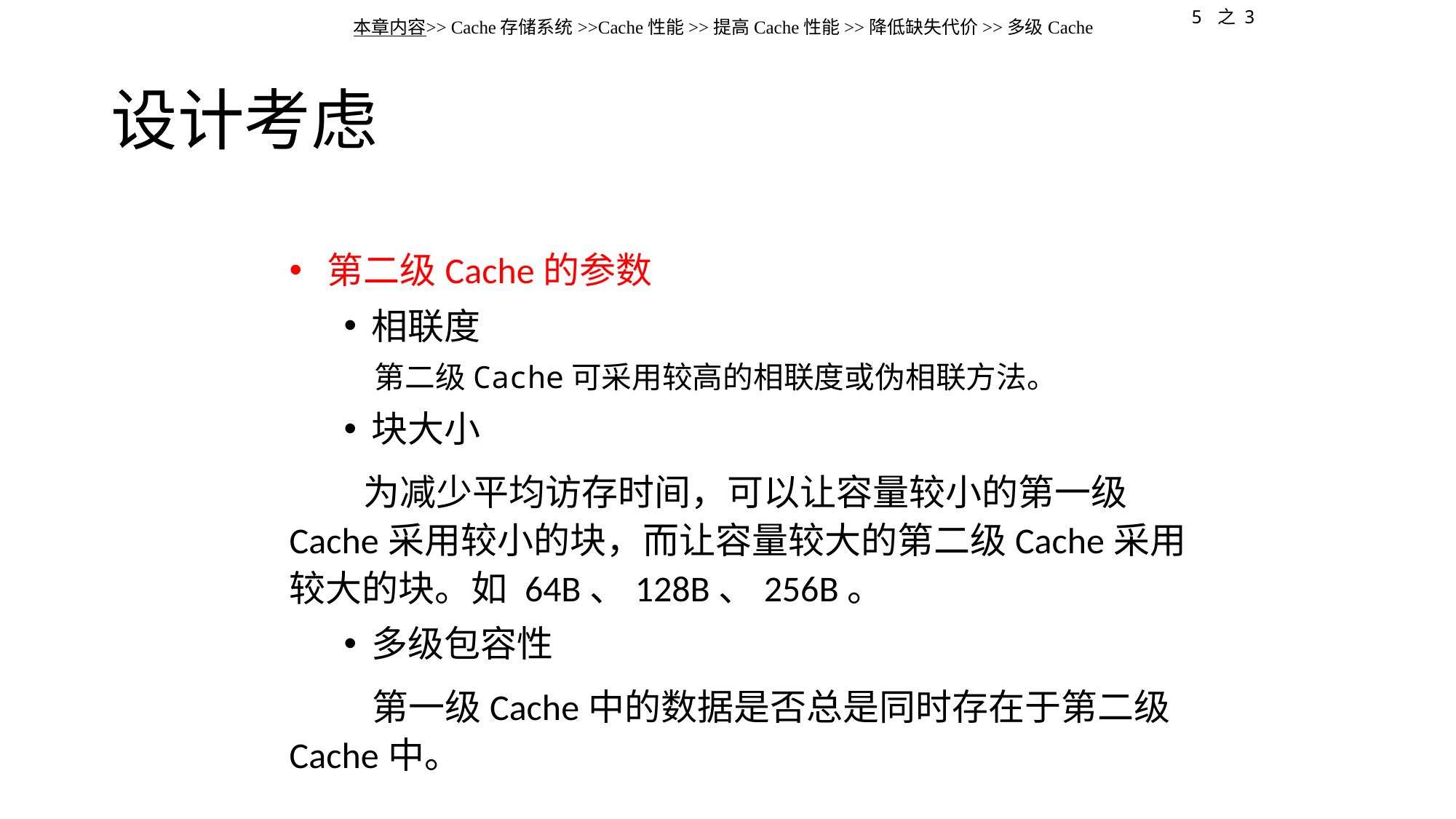

5 之 3
本章内容>> Cache存储系统>>Cache性能>>提高Cache性能>>降低缺失代价>>多级Cache
# 设计考虑
  第二级Cache的参数
相联度
第二级Cache可采用较高的相联度或伪相联方法。
块大小
        为减少平均访存时间，可以让容量较小的第一级Cache采用较小的块，而让容量较大的第二级Cache采用较大的块。如 64B、128B、256B。
多级包容性
         第一级Cache中的数据是否总是同时存在于第二级Cache中。